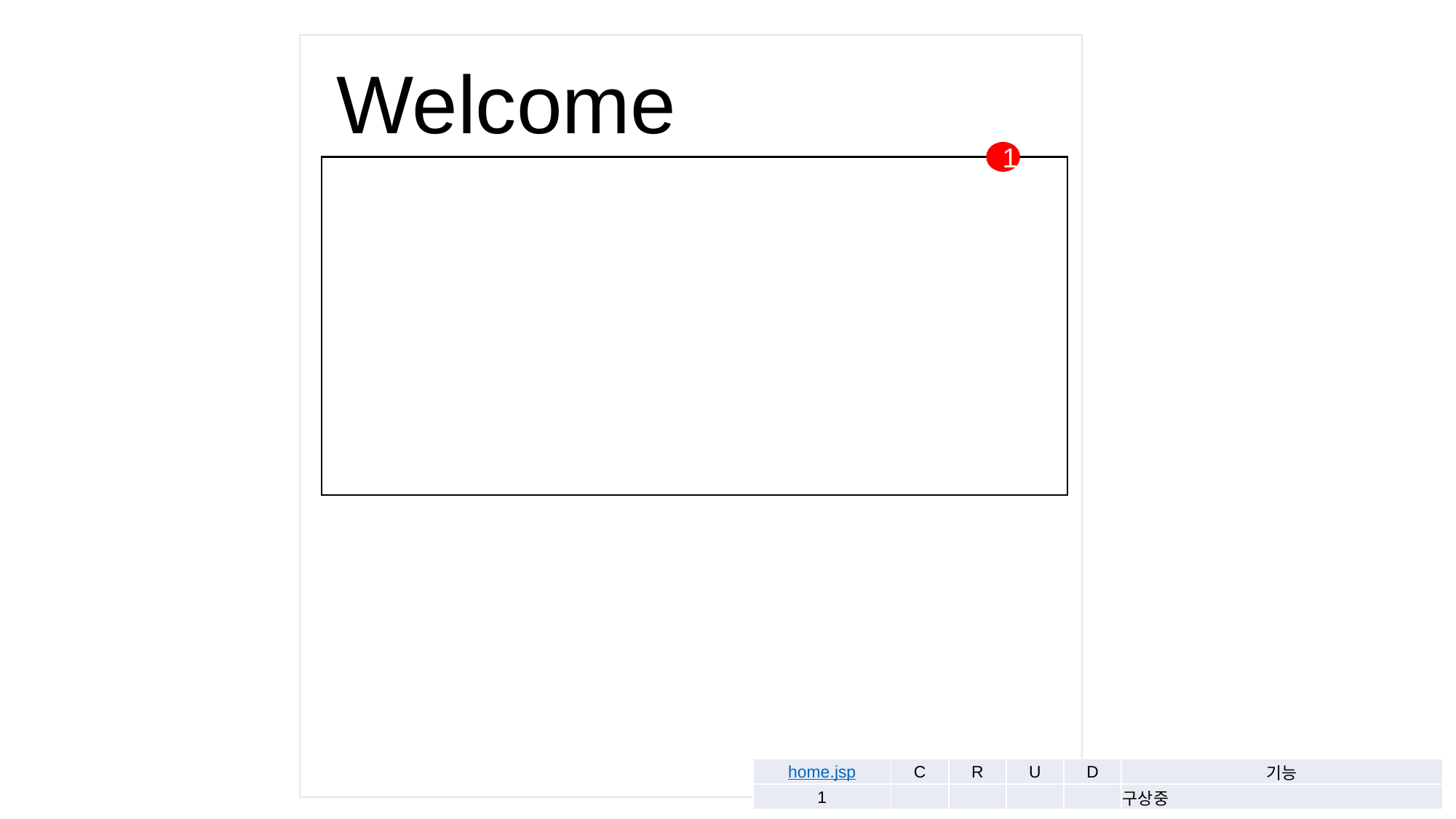

Welcome
1

| home.jsp | C | R | U | D | 기능 |
| --- | --- | --- | --- | --- | --- |
| 1 |  |  |  |  | 구상중 |